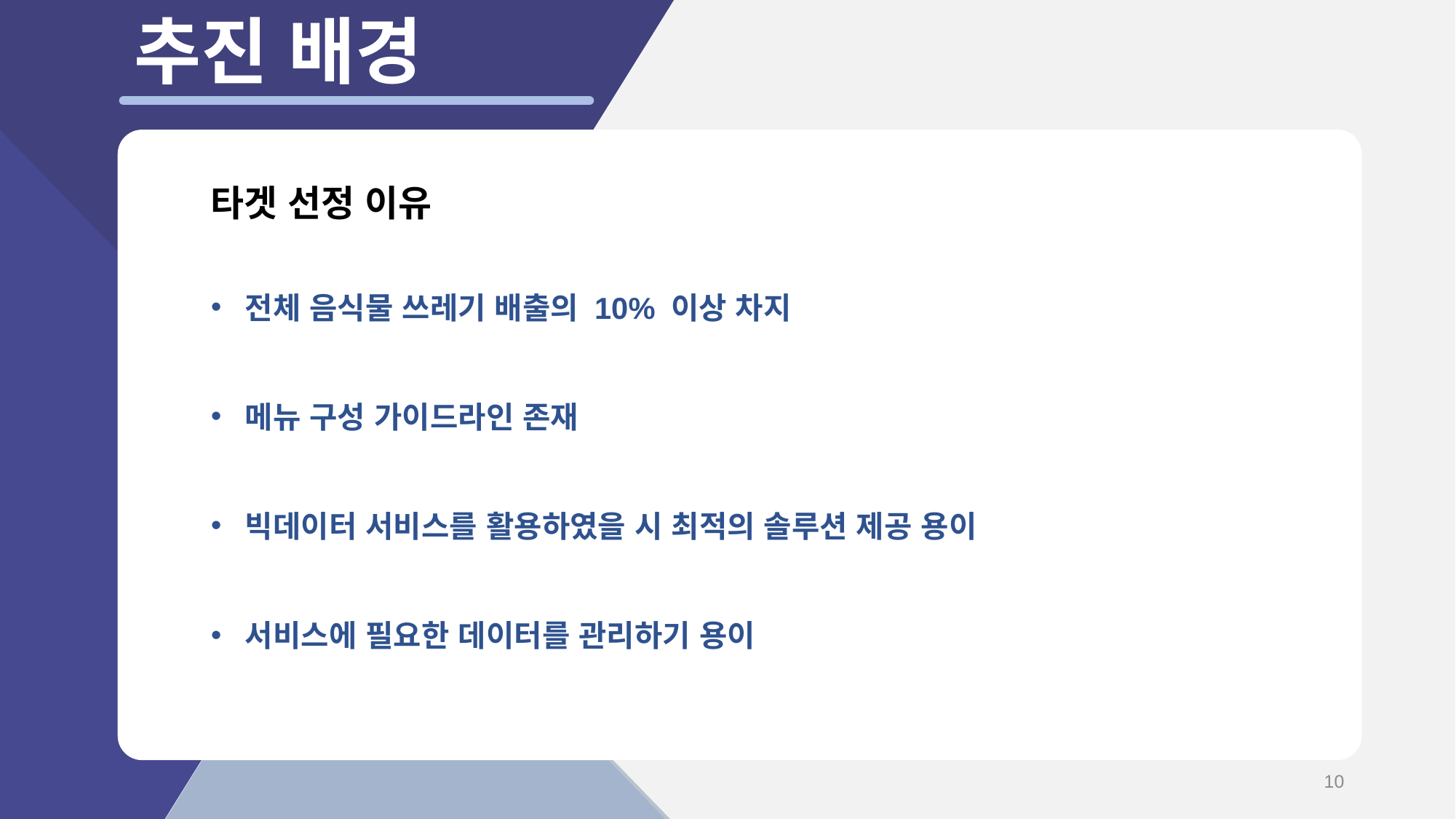

추진 배경

타겟 선정 이유
전체 음식물 쓰레기 배출의 10% 이상 차지

메뉴 구성 가이드라인 존재

빅데이터 서비스를 활용하였을 시 최적의 솔루션 제공 용이

서비스에 필요한 데이터를 관리하기 용이

10